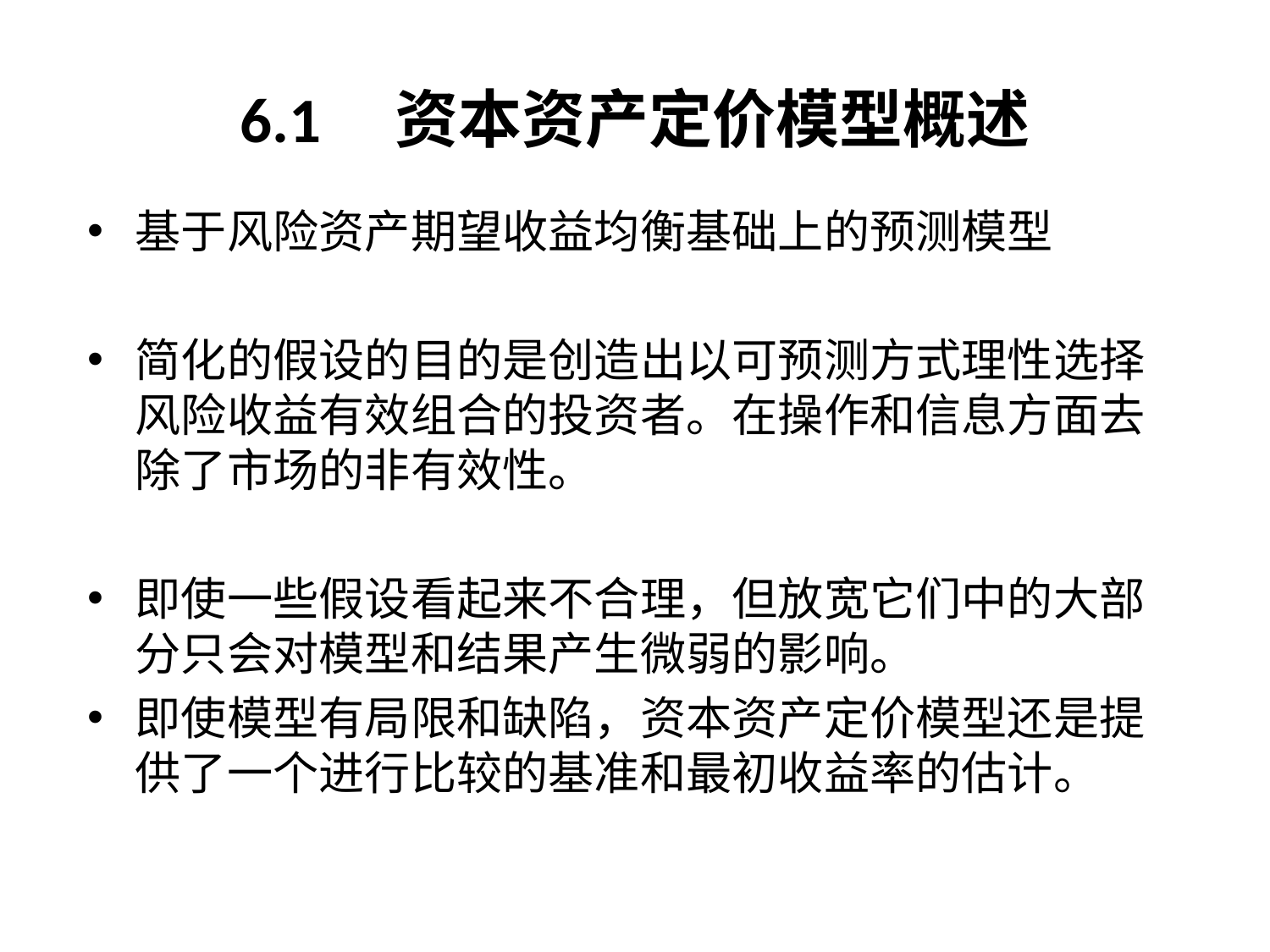

# 6.1    资本资产定价模型概述
基于风险资产期望收益均衡基础上的预测模型

简化的假设的目的是创造出以可预测方式理性选择风险收益有效组合的投资者。在操作和信息方面去除了市场的非有效性。

即使一些假设看起来不合理，但放宽它们中的大部分只会对模型和结果产生微弱的影响。
即使模型有局限和缺陷，资本资产定价模型还是提供了一个进行比较的基准和最初收益率的估计。